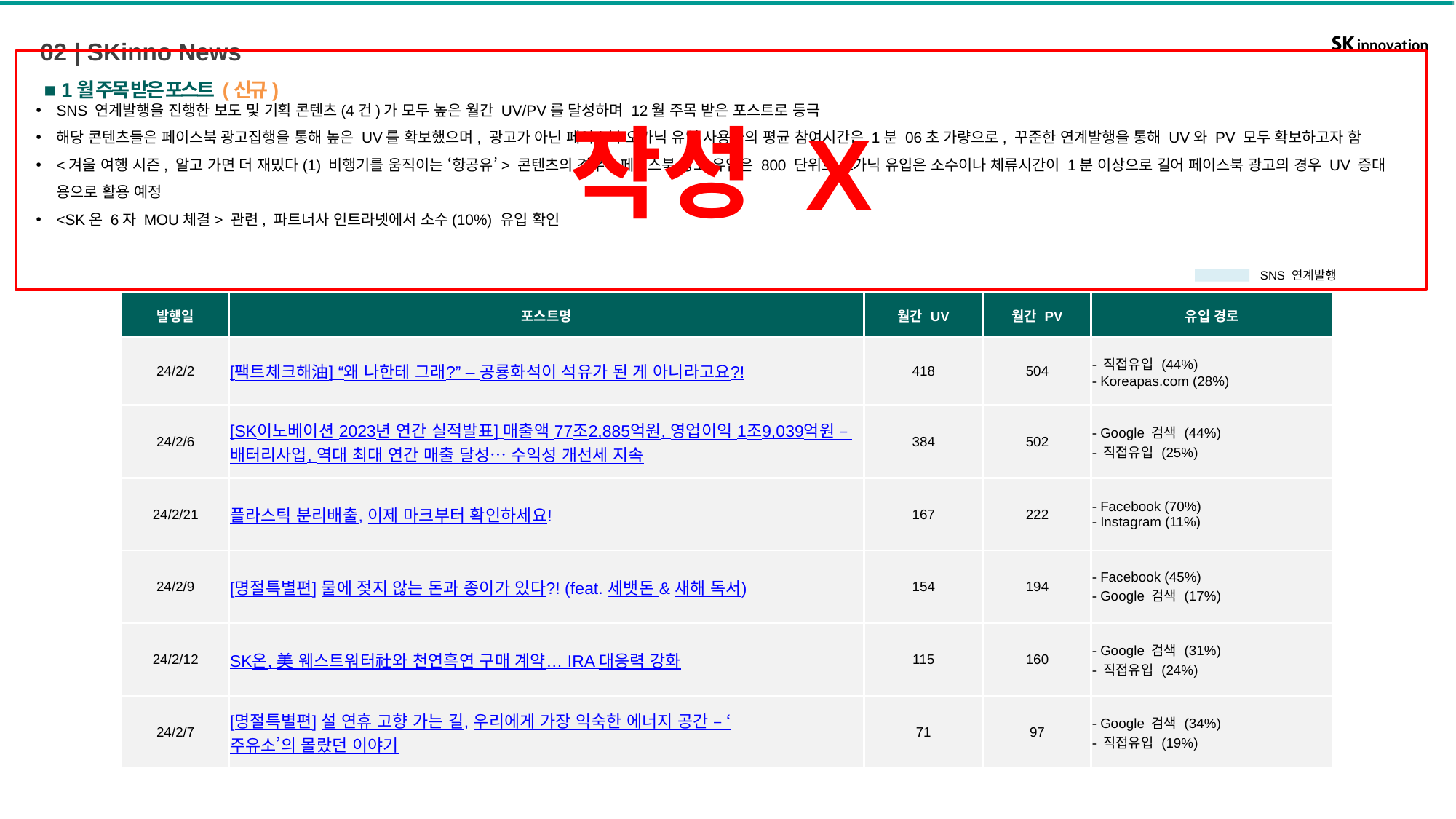

02 | SKinno News
작성 X
■ 1월 주목 받은 포스트 (신규)
SNS 연계발행을 진행한 보도 및 기획 콘텐츠(4건)가 모두 높은 월간 UV/PV를 달성하며 12월 주목 받은 포스트로 등극
해당 콘텐츠들은 페이스북 광고집행을 통해 높은 UV를 확보했으며, 광고가 아닌 페이스북 오가닉 유입 사용자의 평균 참여시간은 1분 06초 가량으로, 꾸준한 연계발행을 통해 UV와 PV 모두 확보하고자 함
<겨울 여행 시즌, 알고 가면 더 재밌다(1) 비행기를 움직이는 ‘항공유’> 콘텐츠의 경우, 페이스북 광고 유입은 800 단위로 오가닉 유입은 소수이나 체류시간이 1분 이상으로 길어 페이스북 광고의 경우 UV 증대 용으로 활용 예정
<SK온 6자 MOU체결> 관련, 파트너사 인트라넷에서 소수(10%) 유입 확인
SNS 연계발행

| 발행일 | 포스트명 | 월간 UV | 월간 PV | 유입 경로 |
| --- | --- | --- | --- | --- |
| 24/2/2 | [팩트체크해油] “왜 나한테 그래?” – 공룡화석이 석유가 된 게 아니라고요?! | 418 | 504 | - 직접유입 (44%) - Koreapas.com (28%) |
| 24/2/6 | [SK이노베이션 2023년 연간 실적발표] 매출액 77조2,885억원, 영업이익 1조9,039억원 – 배터리사업, 역대 최대 연간 매출 달성… 수익성 개선세 지속 | 384 | 502 | - Google 검색 (44%) - 직접유입 (25%) |
| 24/2/21 | 플라스틱 분리배출, 이제 마크부터 확인하세요! | 167 | 222 | - Facebook (70%) - Instagram (11%) |
| 24/2/9 | [명절특별편] 물에 젖지 않는 돈과 종이가 있다?! (feat. 세뱃돈 & 새해 독서) | 154 | 194 | - Facebook (45%) - Google 검색 (17%) |
| 24/2/12 | SK온, 美 웨스트워터社와 천연흑연 구매 계약… IRA 대응력 강화 | 115 | 160 | - Google 검색 (31%) - 직접유입 (24%) |
| 24/2/7 | [명절특별편] 설 연휴 고향 가는 길, 우리에게 가장 익숙한 에너지 공간 – ‘주유소’의 몰랐던 이야기 | 71 | 97 | - Google 검색 (34%) - 직접유입 (19%) |